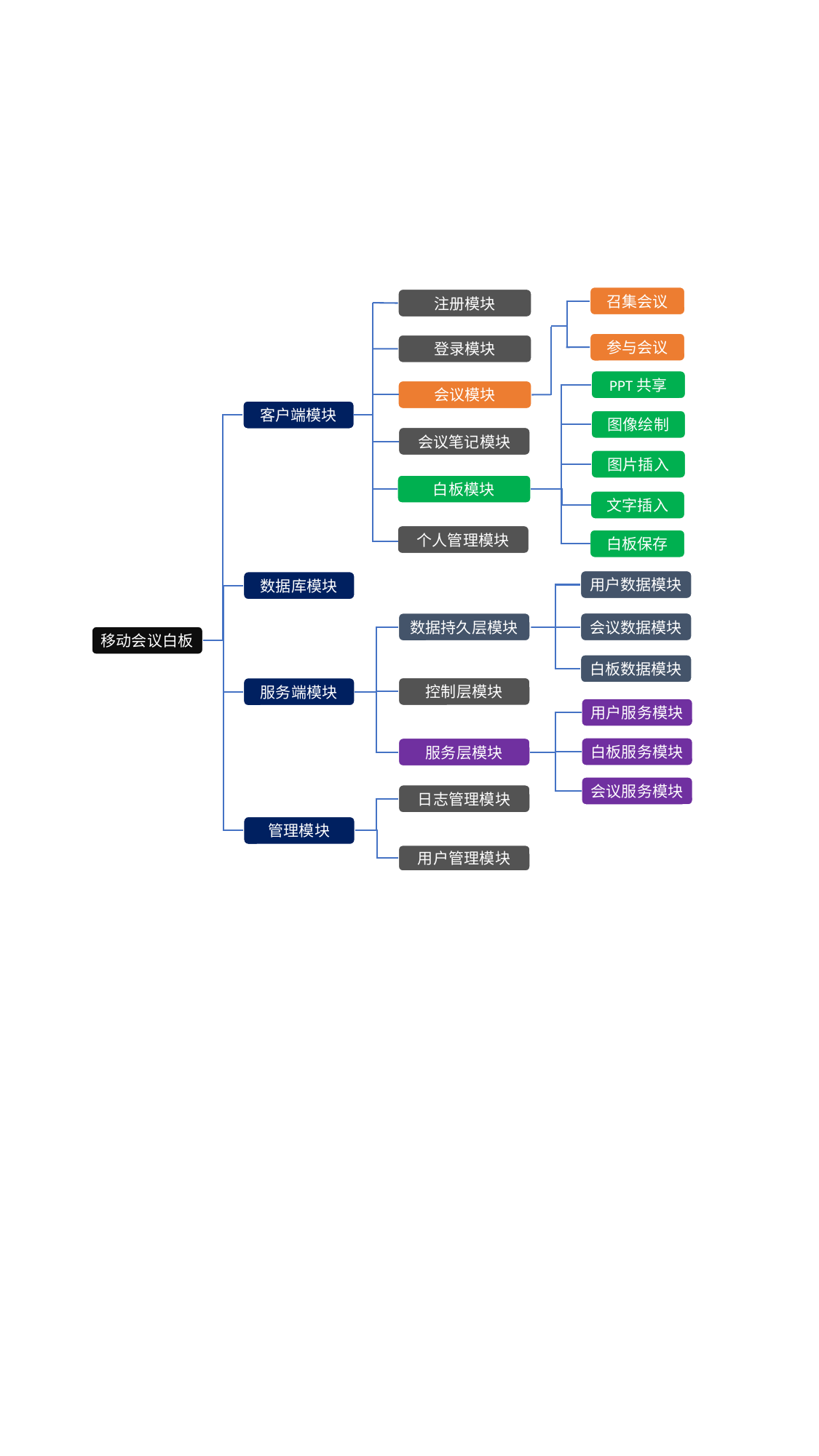

召集会议
注册模块
参与会议
登录模块
PPT共享
会议模块
客户端模块
图像绘制
会议笔记模块
图片插入
白板模块
文字插入
个人管理模块
白板保存
用户数据模块
数据库模块
会议数据模块
数据持久层模块
移动会议白板
白板数据模块
控制层模块
服务端模块
用户服务模块
白板服务模块
服务层模块
会议服务模块
日志管理模块
管理模块
用户管理模块